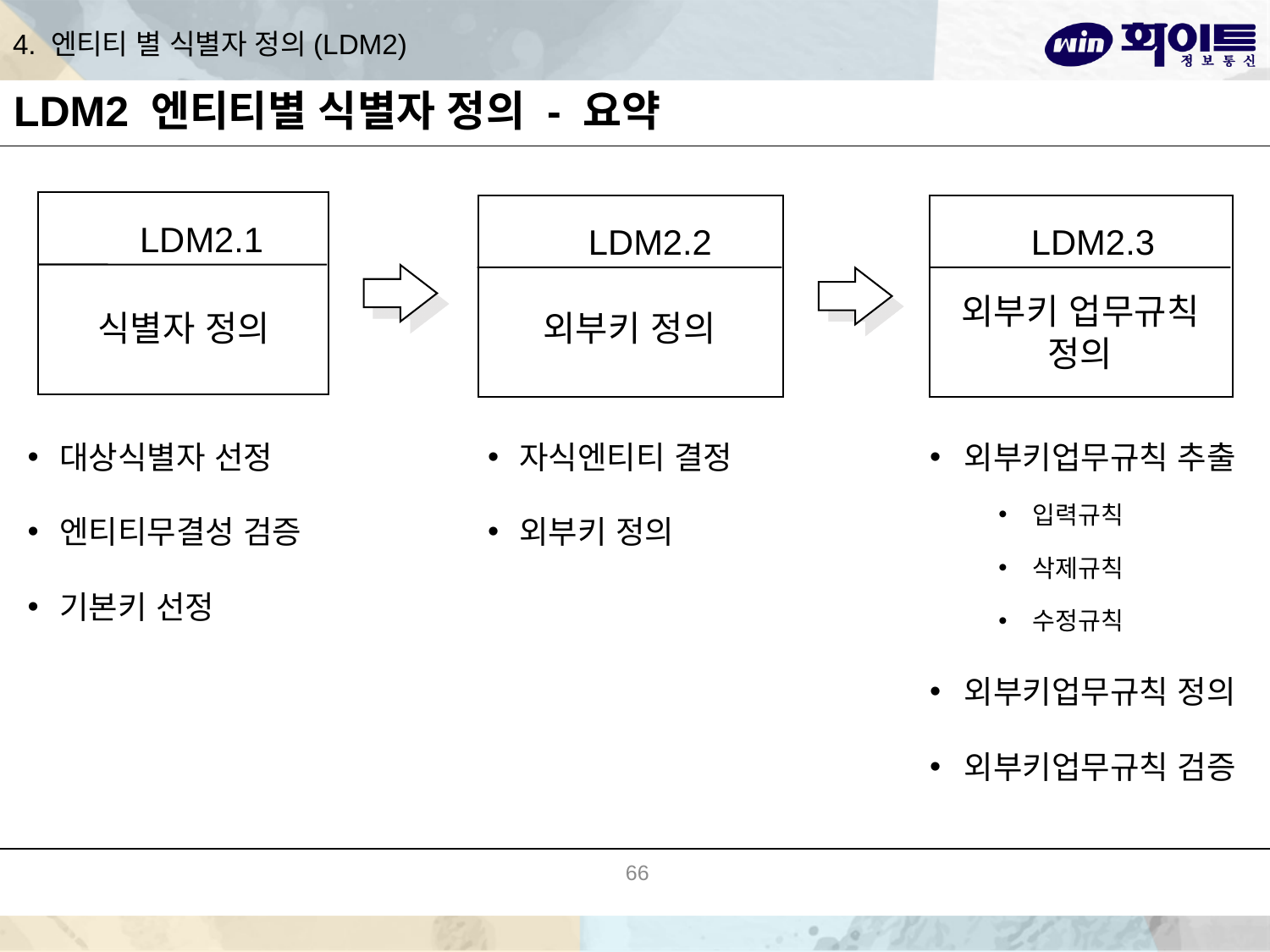

# 4. 엔티티 별 식별자 정의(LDM2)
LDM2 엔티티별 식별자 정의 - 요약

LDM2.1
식별자 정의

LDM2.2
외부키 정의

LDM2.3
외부키 업무규칙
정의

대상식별자 선정
엔티티무결성 검증
기본키 선정
자식엔티티 결정
외부키 정의
외부키업무규칙 추출
입력규칙
삭제규칙
수정규칙
외부키업무규칙 정의
외부키업무규칙 검증
66